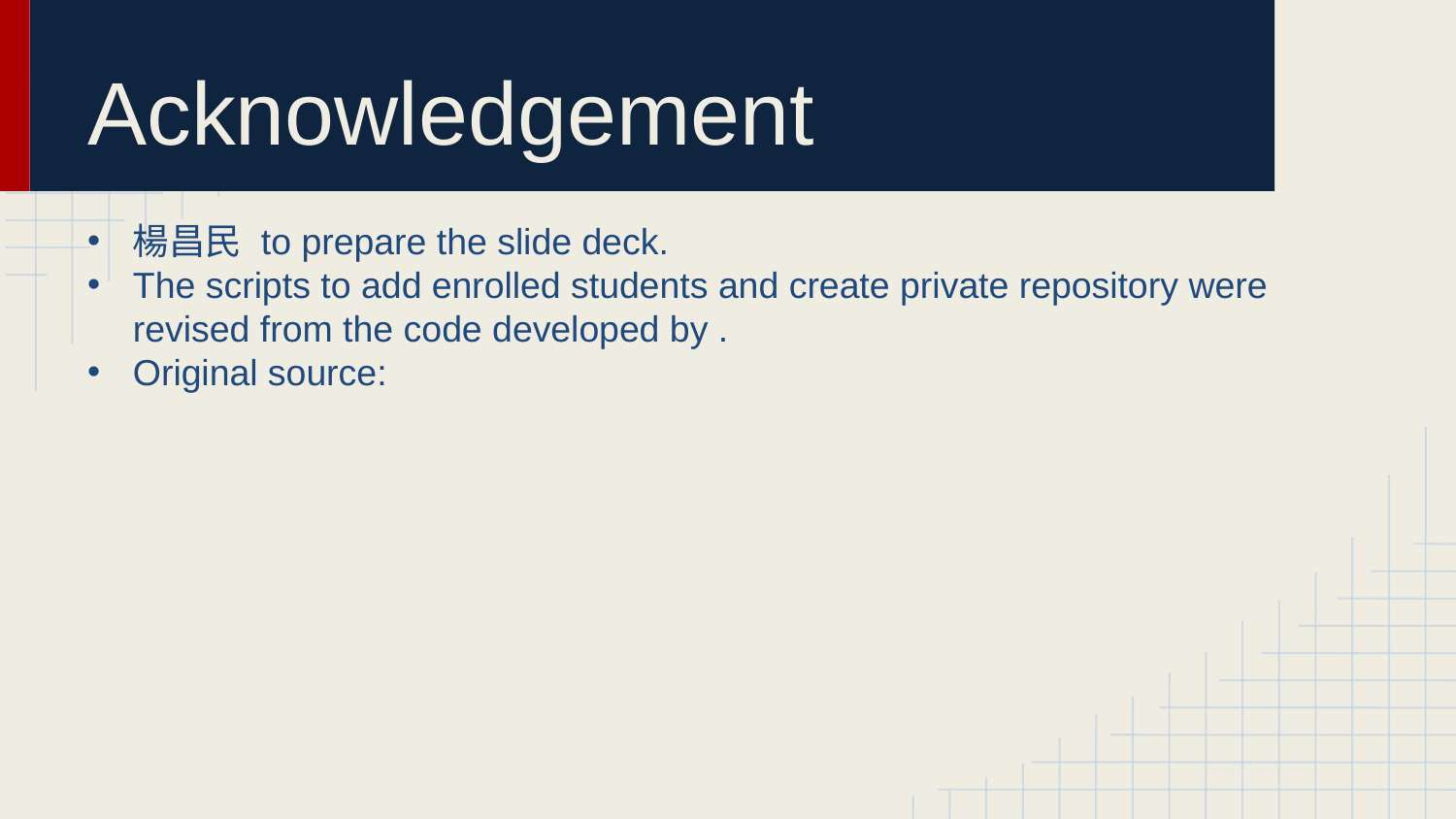

# Acknowledgement
楊昌民 to prepare the slide deck.
The scripts to add enrolled students and create private repository were revised from the code developed by .
Original source: